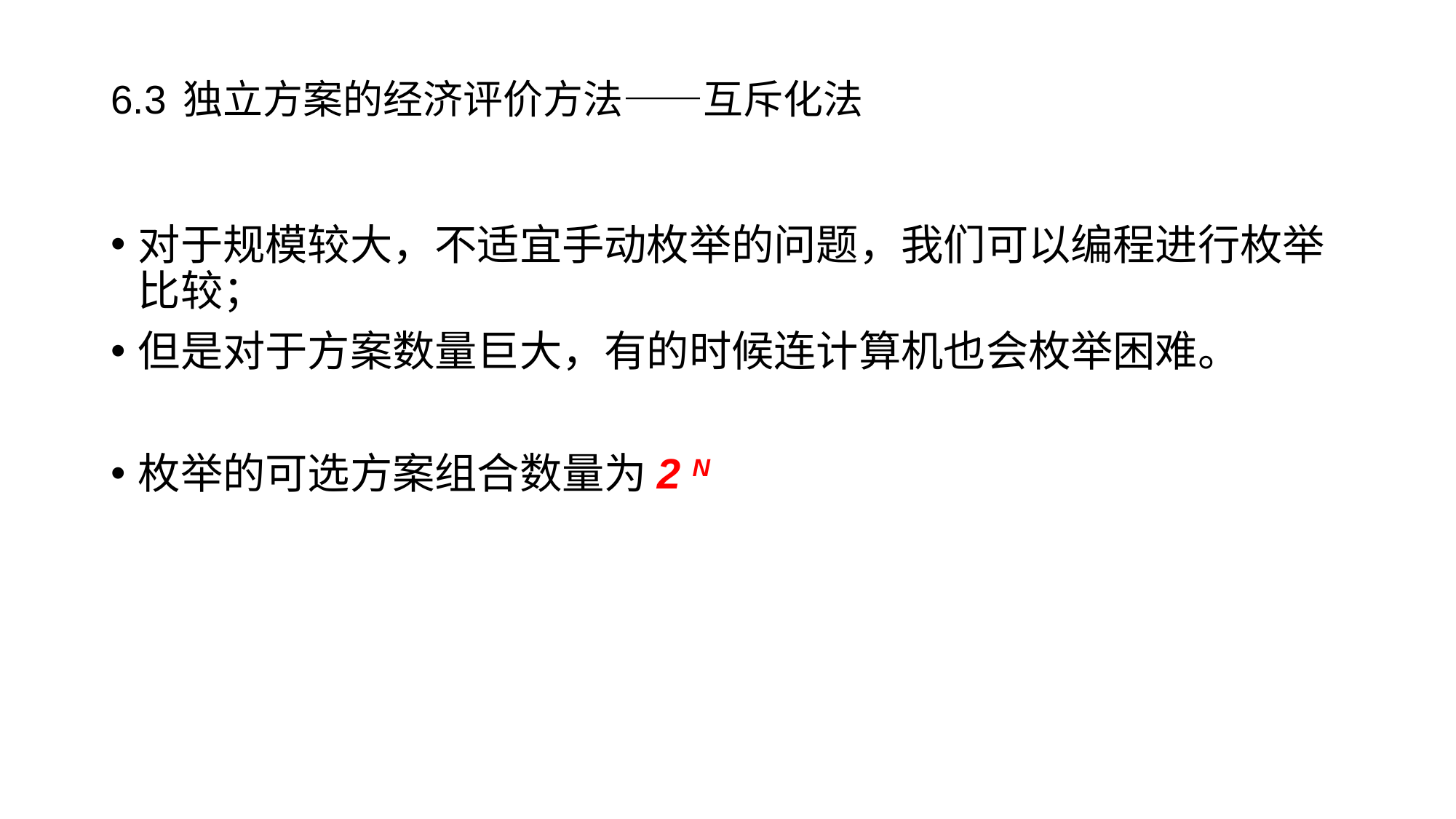

6.3 独立方案的经济评价方法——互斥化法
对于规模较大，不适宜手动枚举的问题，我们可以编程进行枚举比较；
但是对于方案数量巨大，有的时候连计算机也会枚举困难。

枚举的可选方案组合数量为2 N